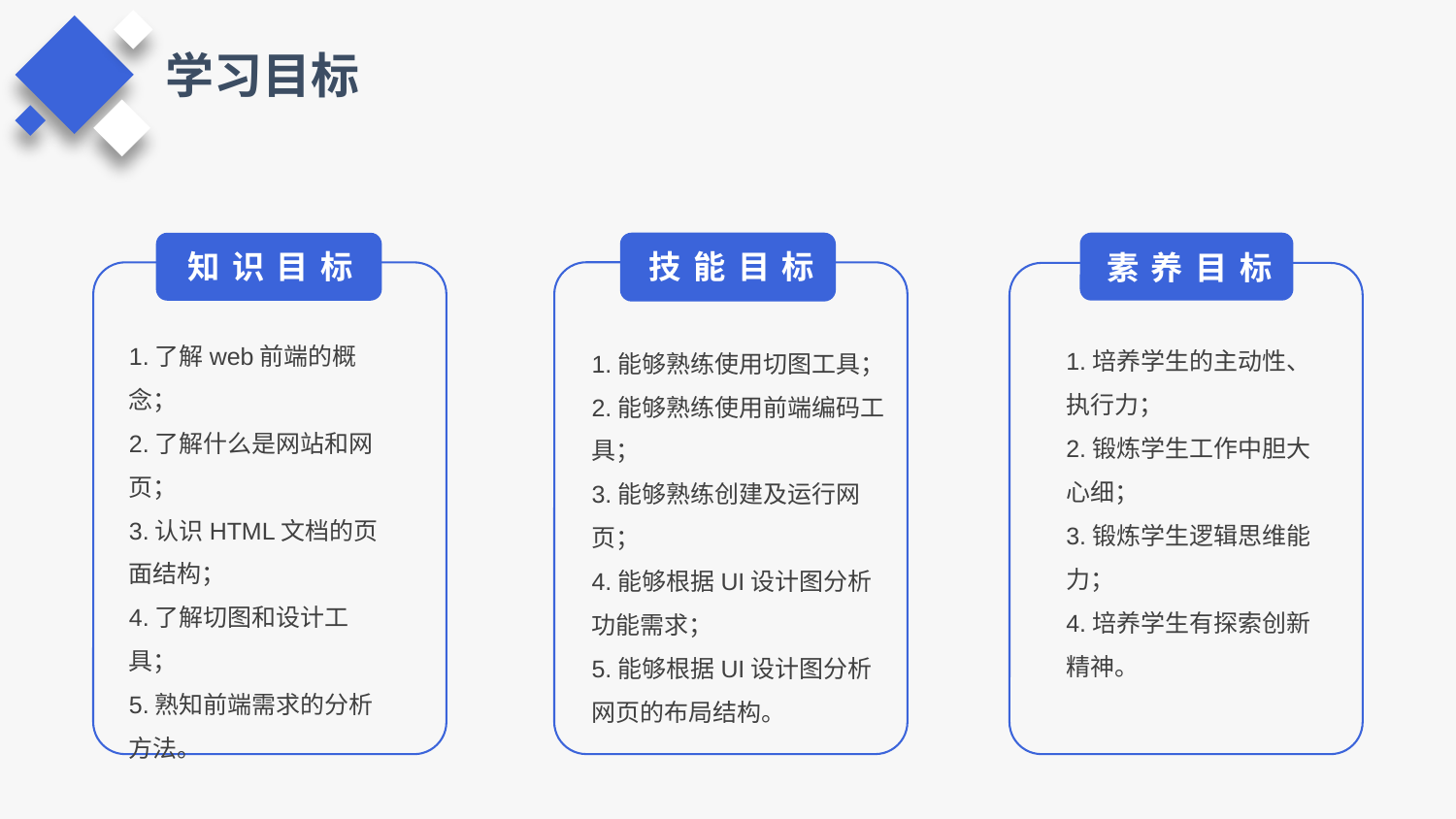

学习目标

素养目标

1.培养学生的主动性、执行力；
2.锻炼学生工作中胆大心细；
3.锻炼学生逻辑思维能力；
4.培养学生有探索创新精神。

技能目标

1.能够熟练使用切图工具；
2.能够熟练使用前端编码工具；
3.能够熟练创建及运行网页；
4.能够根据UI设计图分析功能需求；
5.能够根据UI设计图分析网页的布局结构。

知识目标

1.了解web前端的概念；
2.了解什么是网站和网页；
3.认识HTML文档的页面结构；
4.了解切图和设计工具；
5.熟知前端需求的分析方法。